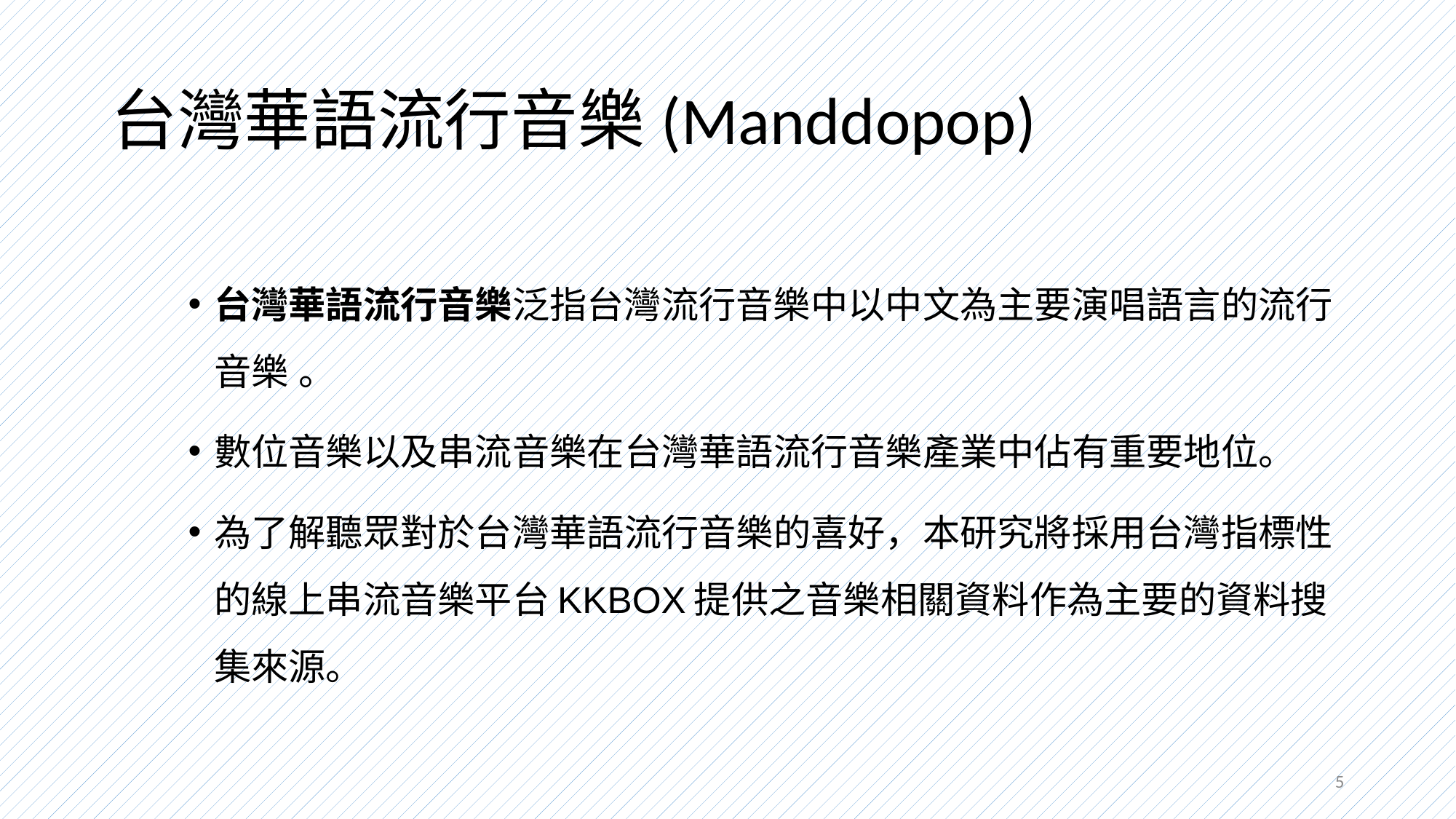

# 台灣華語流行音樂(Manddopop)
台灣華語流行音樂泛指台灣流行音樂中以中文為主要演唱語言的流行音樂 。
數位音樂以及串流音樂在台灣華語流行音樂產業中佔有重要地位。
為了解聽眾對於台灣華語流行音樂的喜好，本研究將採用台灣指標性的線上串流音樂平台KKBOX提供之音樂相關資料作為主要的資料搜集來源。
5